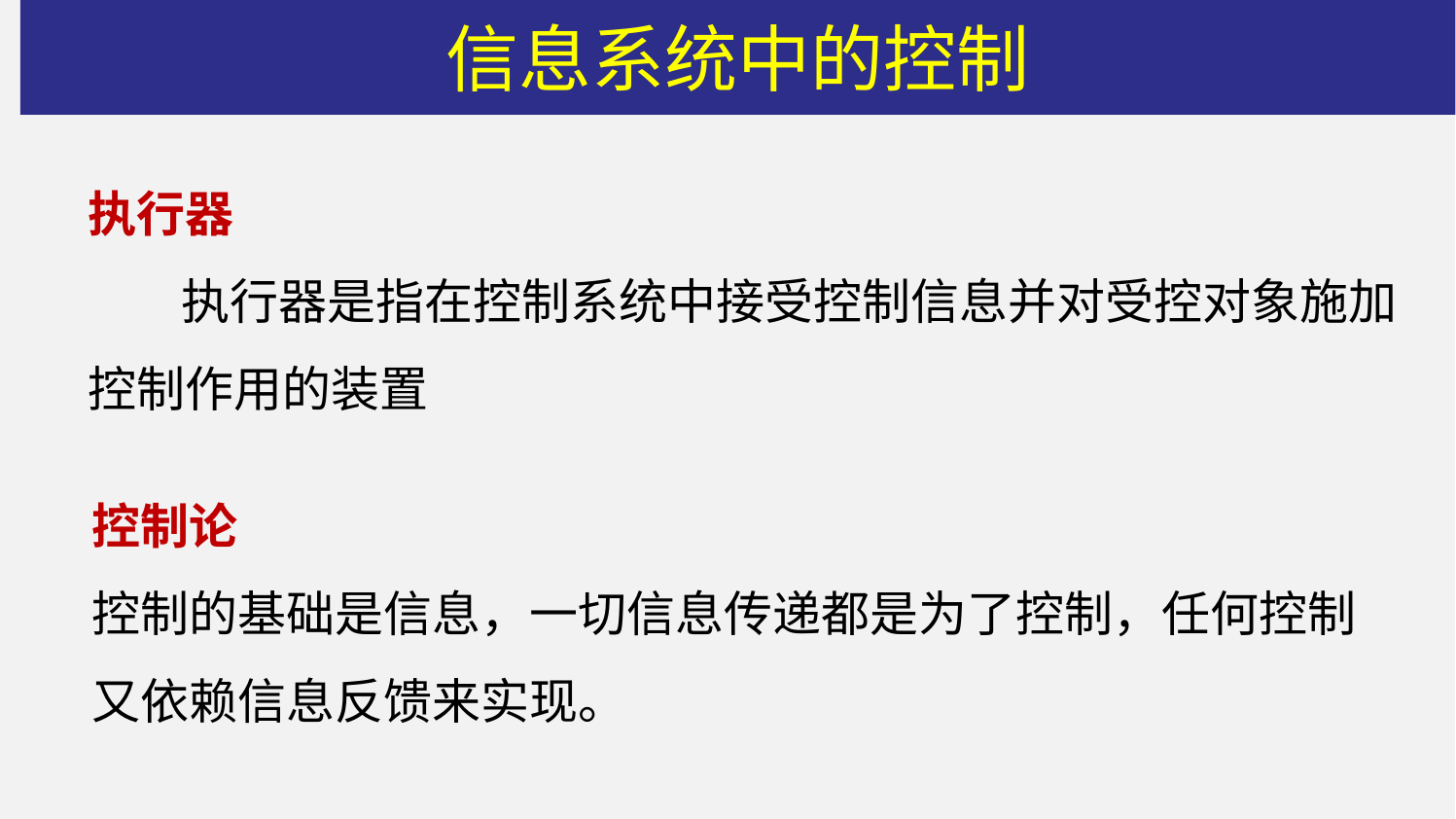

# 信息系统中的控制
执行器
      执行器是指在控制系统中接受控制信息并对受控对象施加控制作用的装置
控制论
控制的基础是信息，一切信息传递都是为了控制，任何控制又依赖信息反馈来实现。